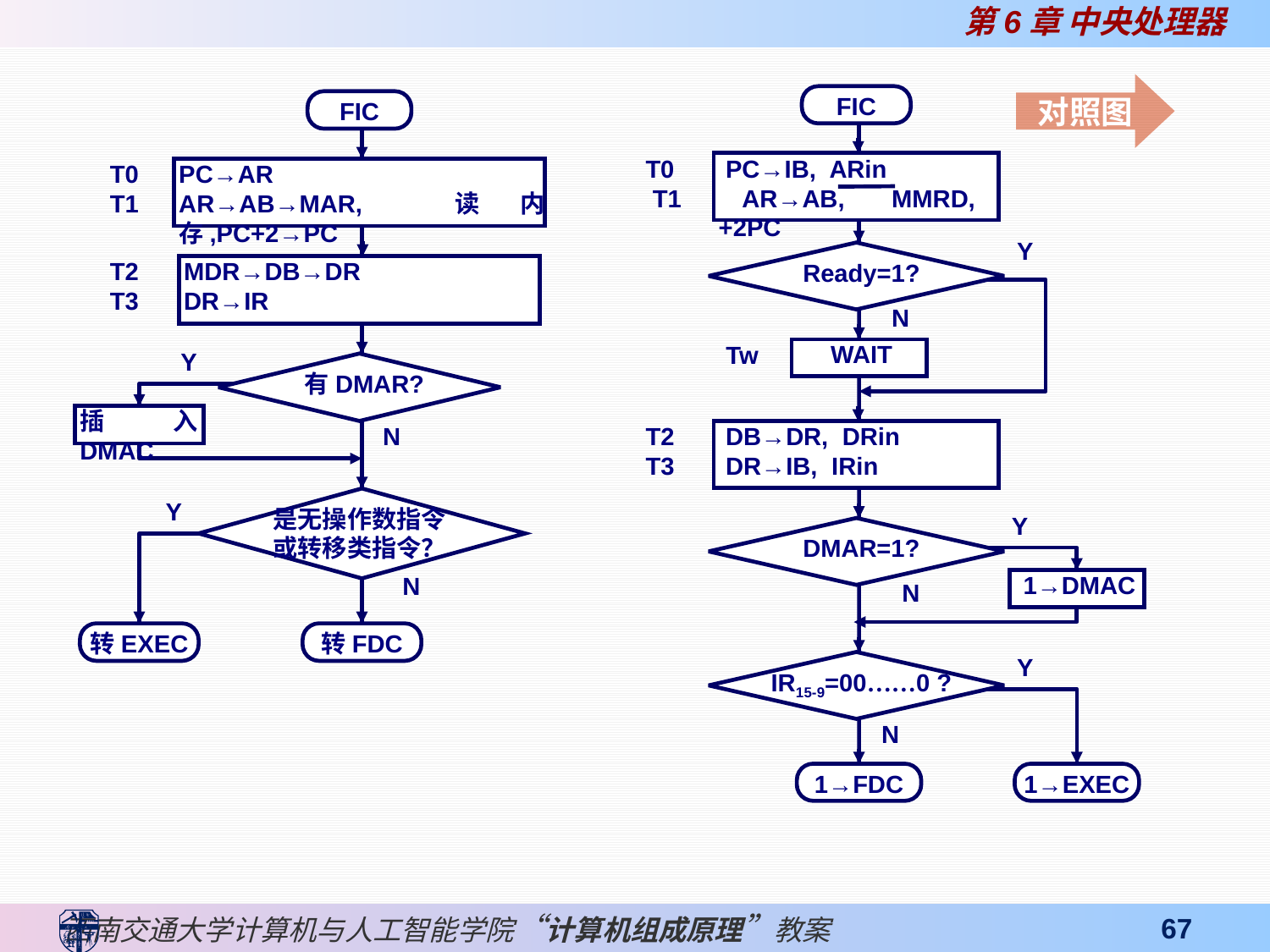

对照图
FIC

 PC→IB,  ARin
 AR→AB,  MMRD,  +2PC
 T0
 T1

Ready=1?
Y

N

WAIT
Tw

 DB→DR,  DRin
 DR→IB,  IRin
  T2
  T3

DMAR=1?
Y

1→DMAC
N

IR15-9=00……0 ?
Y

N

1→FDC

1→EXEC
FIC

PC→AR
AR→AB→MAR, 读内存,PC+2→PC
 T0
 T1

MDR→DB→DR
DR→IR
 T2
 T3

有DMAR?
Y

插入DMAC
N

是无操作数指令
或转移类指令？
Y

N

转EXEC

转FDC